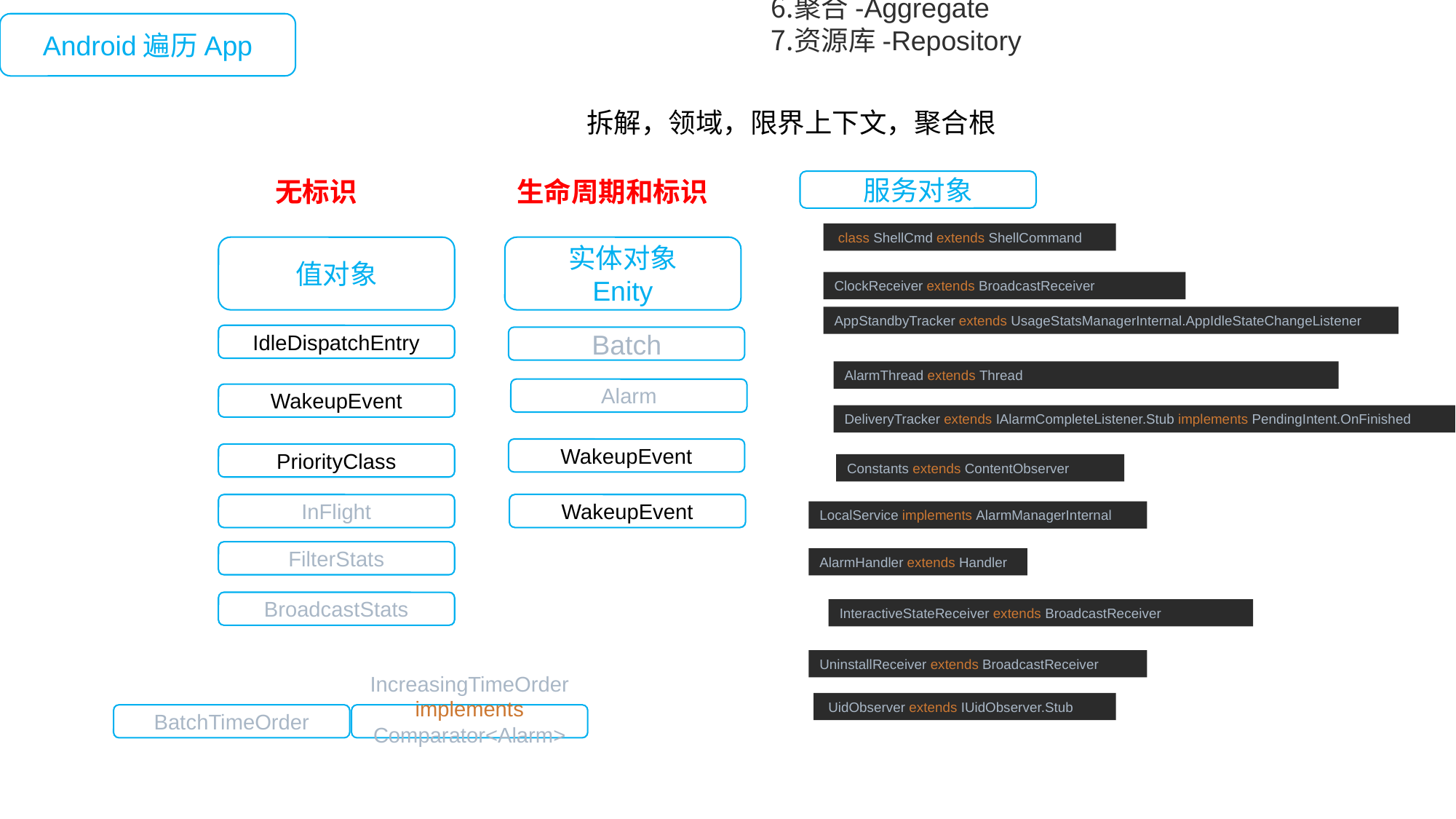

DDD的战术建模包括如下内容：
实体-Entity
值对象-Value Objects
领域服务-Domain Services
领域事件-Domain Events
模块-Modules
聚合-Aggregate
资源库-Repository
Android遍历App
拆解，领域，限界上下文，聚合根
无标识
生命周期和标识
服务对象
 class ShellCmd extends ShellCommand
值对象
实体对象
Enity
ClockReceiver extends BroadcastReceiver
AppStandbyTracker extends UsageStatsManagerInternal.AppIdleStateChangeListener
IdleDispatchEntry
Batch
AlarmThread extends Thread
Alarm
WakeupEvent
DeliveryTracker extends IAlarmCompleteListener.Stub implements PendingIntent.OnFinished
WakeupEvent
PriorityClass
Constants extends ContentObserver
WakeupEvent
InFlight
LocalService implements AlarmManagerInternal
FilterStats
AlarmHandler extends Handler
BroadcastStats
InteractiveStateReceiver extends BroadcastReceiver
UninstallReceiver extends BroadcastReceiver
 UidObserver extends IUidObserver.Stub
BatchTimeOrder
IncreasingTimeOrder implements Comparator<Alarm>